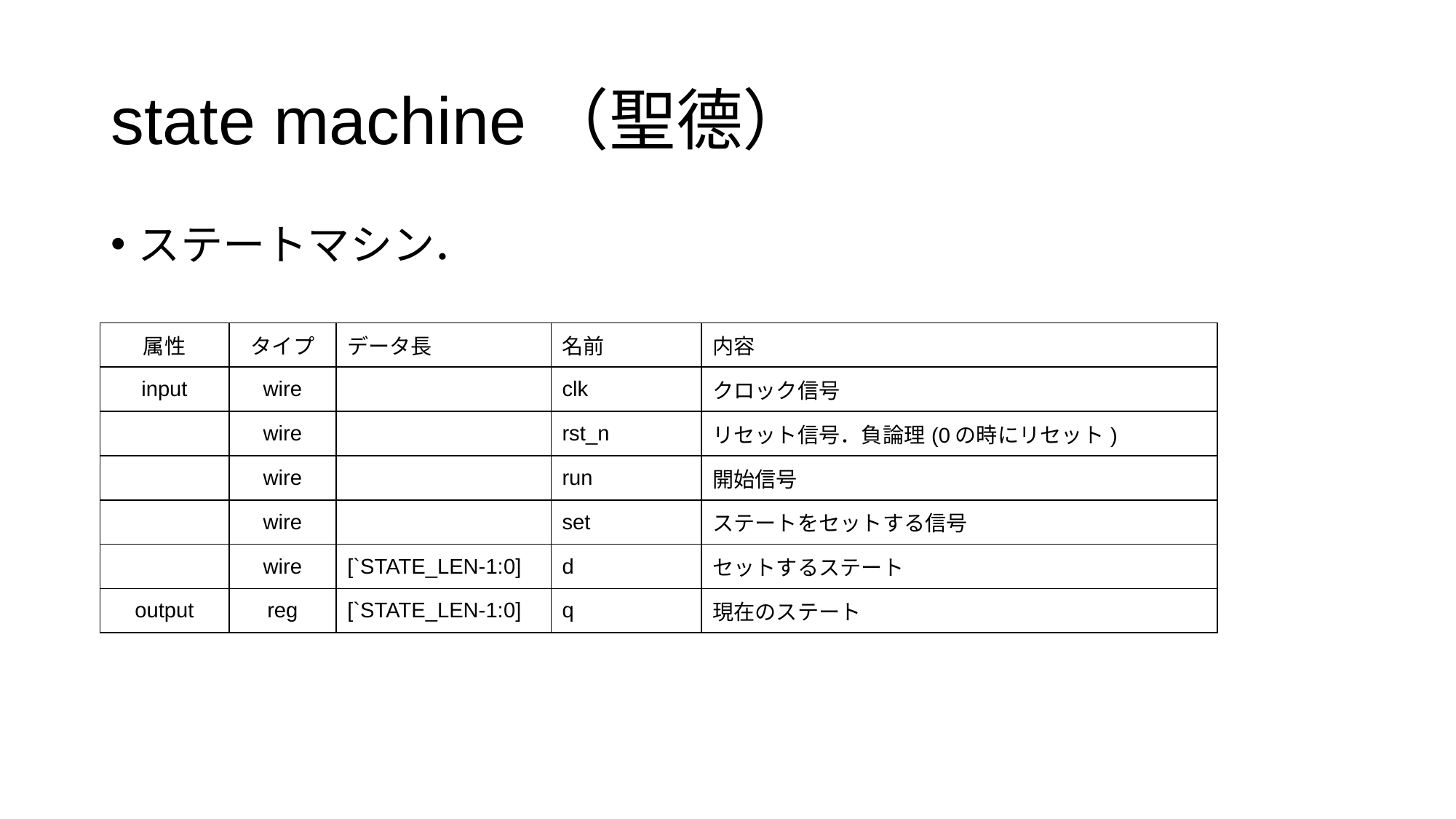

# state machine（聖德）
ステートマシン．
| 属性 | タイプ | データ長 | 名前 | 内容 |
| --- | --- | --- | --- | --- |
| input | wire |  | clk | クロック信号 |
|  | wire |  | rst\_n | リセット信号．負論理(0の時にリセット) |
|  | wire |  | run | 開始信号 |
|  | wire |  | set | ステートをセットする信号 |
|  | wire | [`STATE\_LEN-1:0] | d | セットするステート |
| output | reg | [`STATE\_LEN-1:0] | q | 現在のステート |